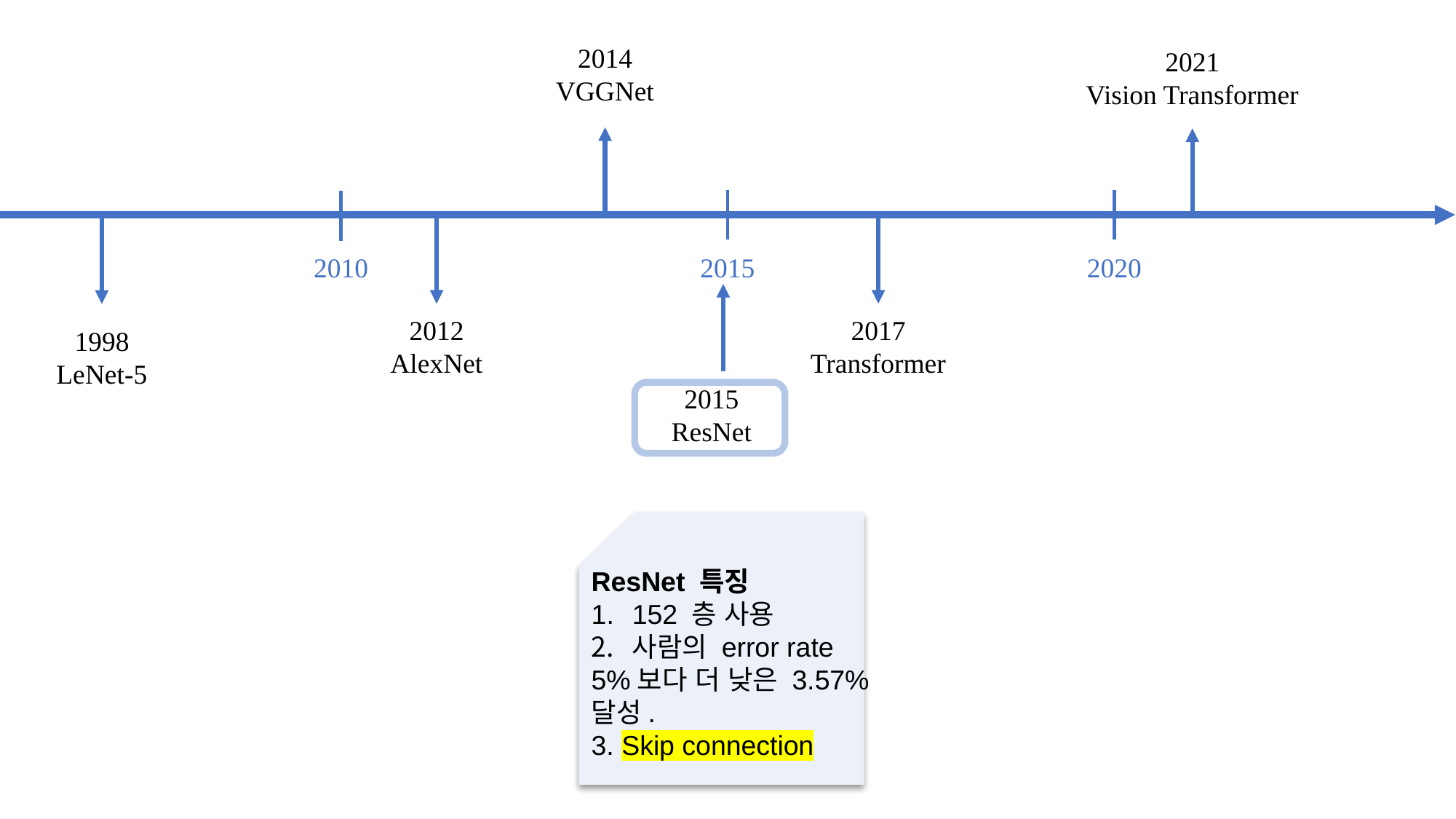

2014
VGGNet

2021
Vision Transformer
2010
2015
2020

2012
AlexNet

2017
Transformer
1998
LeNet-5

2015
ResNet

ResNet 특징
152 층 사용
사람의 error rate
5%보다 더 낮은 3.57%
달성.
3. Skip connection